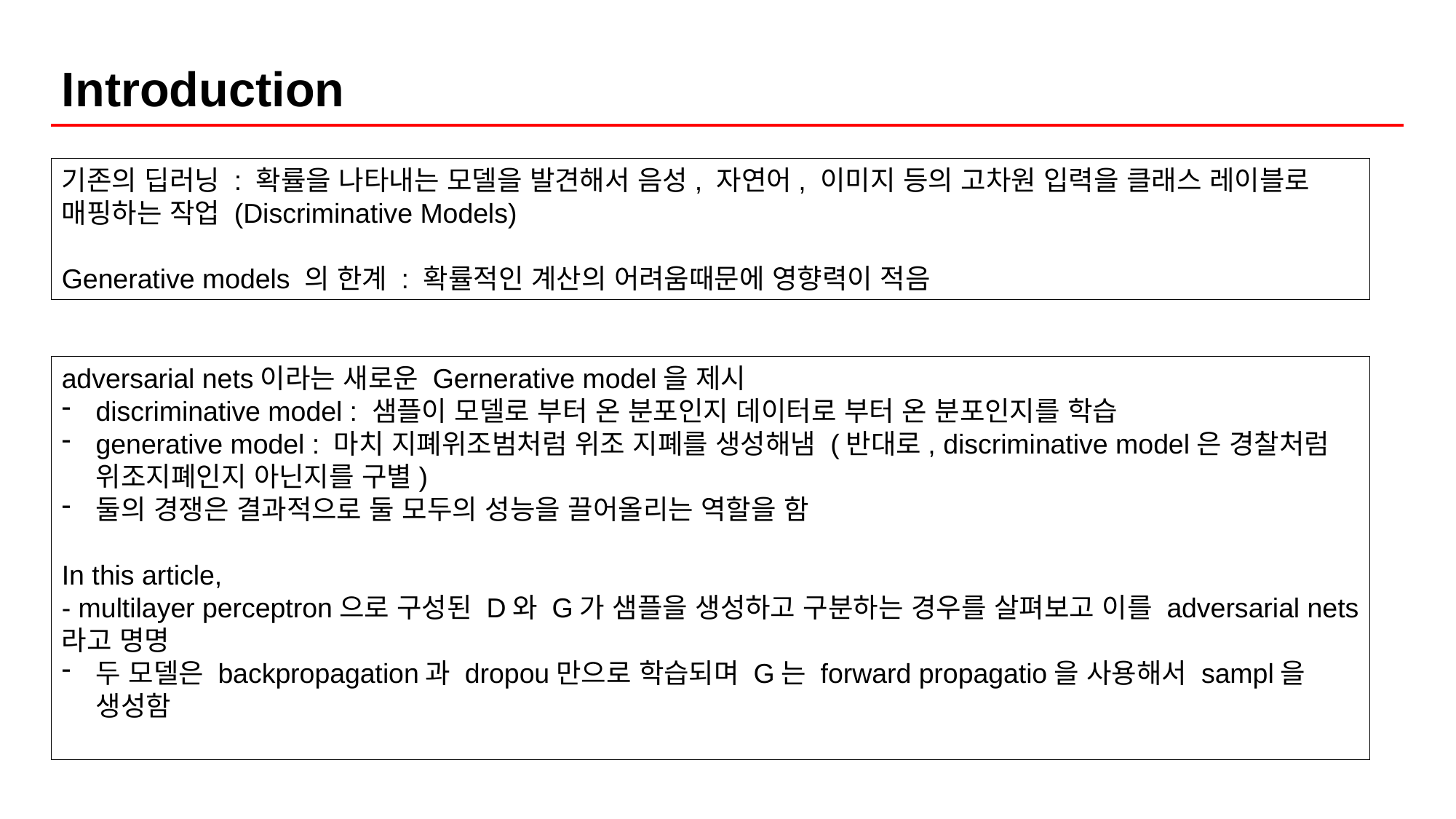

# Introduction
기존의 딥러닝 : 확률을 나타내는 모델을 발견해서 음성, 자연어, 이미지 등의 고차원 입력을 클래스 레이블로 매핑하는 작업 (Discriminative Models)

Generative models 의 한계 : 확률적인 계산의 어려움때문에 영향력이 적음
adversarial nets이라는 새로운 Gernerative model을 제시
discriminative model : 샘플이 모델로 부터 온 분포인지 데이터로 부터 온 분포인지를 학습
generative model : 마치 지폐위조범처럼 위조 지폐를 생성해냄 (반대로, discriminative model은 경찰처럼 위조지폐인지 아닌지를 구별)
둘의 경쟁은 결과적으로 둘 모두의 성능을 끌어올리는 역할을 함

In this article,
- multilayer perceptron으로 구성된 D와 G가 샘플을 생성하고 구분하는 경우를 살펴보고 이를 adversarial nets라고 명명
두 모델은 backpropagation과 dropou만으로 학습되며 G는 forward propagatio을 사용해서 sampl을 생성함